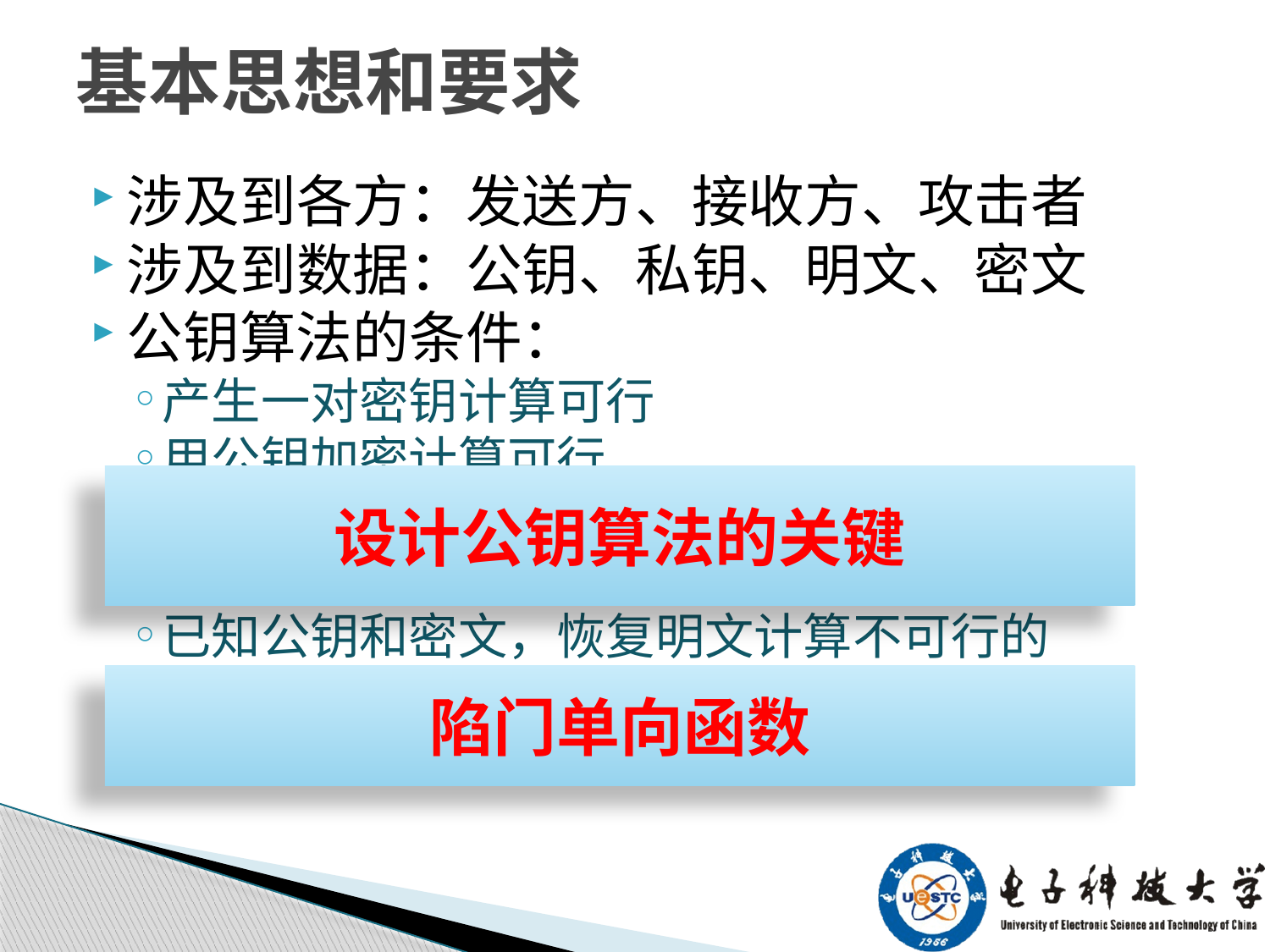

# 基本思想和要求
涉及到各方：发送方、接收方、攻击者
涉及到数据：公钥、私钥、明文、密文
公钥算法的条件：
产生一对密钥计算可行
用公钥加密计算可行
用私钥解密计算可行
对于攻击者，用公钥推断私钥计算不可行
已知公钥和密文，恢复明文计算不可行的
(可选)加密和解密的顺序可交换
设计公钥算法的关键
陷门单向函数